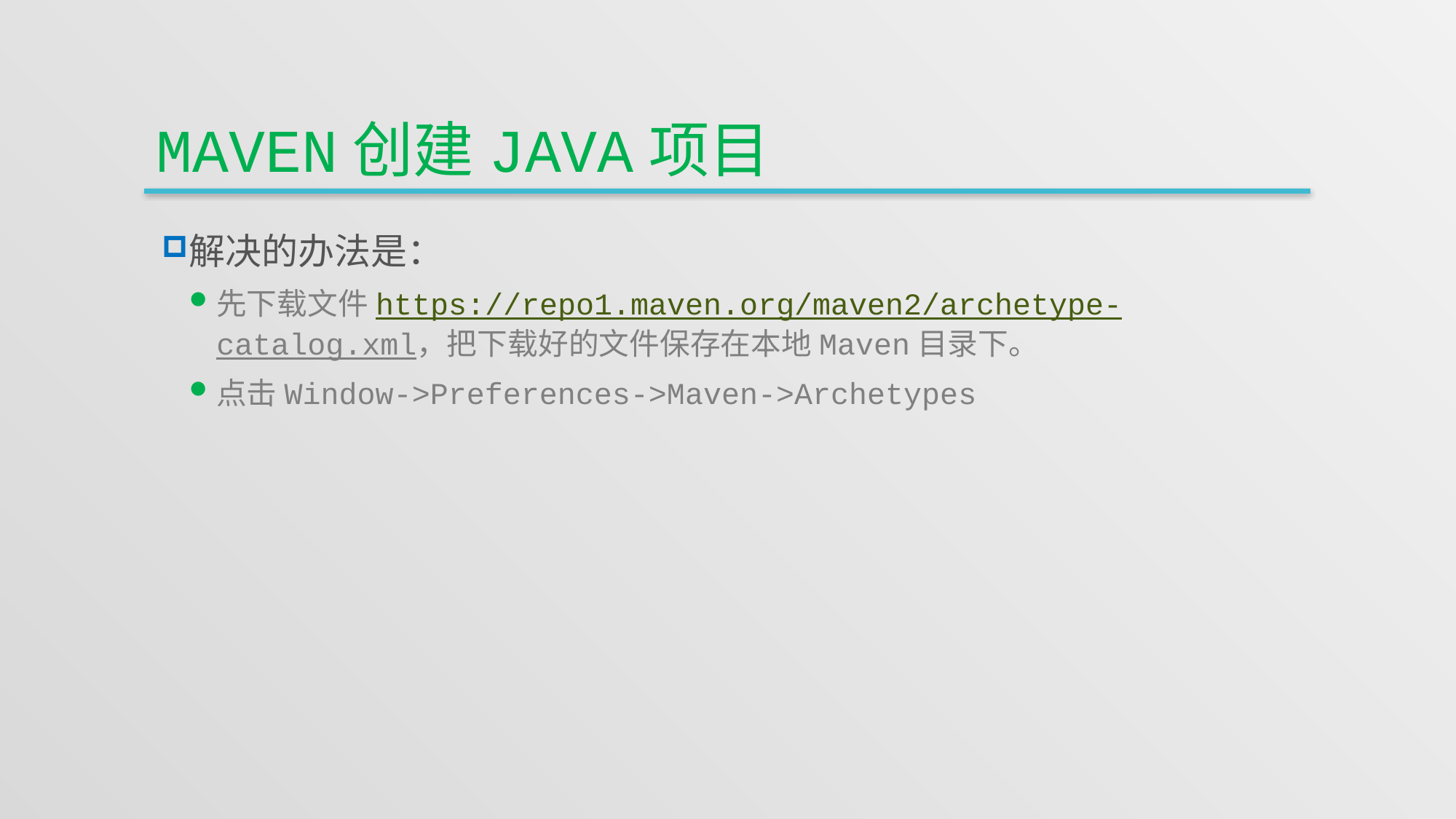

# Maven创建Java项目
解决的办法是：
先下载文件https://repo1.maven.org/maven2/archetype-catalog.xml，把下载好的文件保存在本地Maven目录下。
点击Window->Preferences->Maven->Archetypes